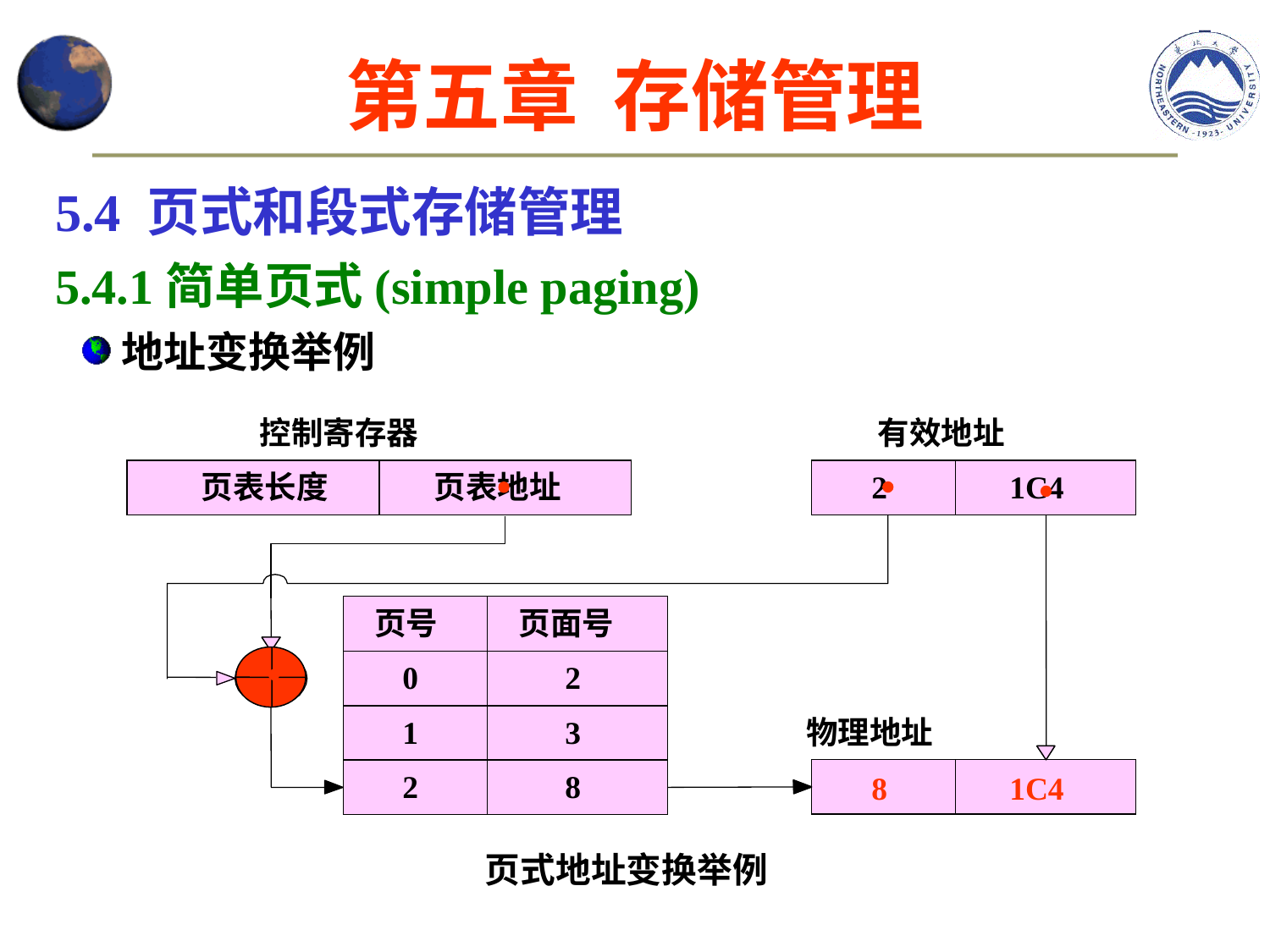

第五章  存储管理
5.4 页式和段式存储管理
5.4.1简单页式(simple paging)
地址变换举例
控制寄存器
有效地址

页表长度
页表地址
2
1C4

页号
页面号

0
2

1
3
物理地址

2
8

页式地址变换举例

8
1C4